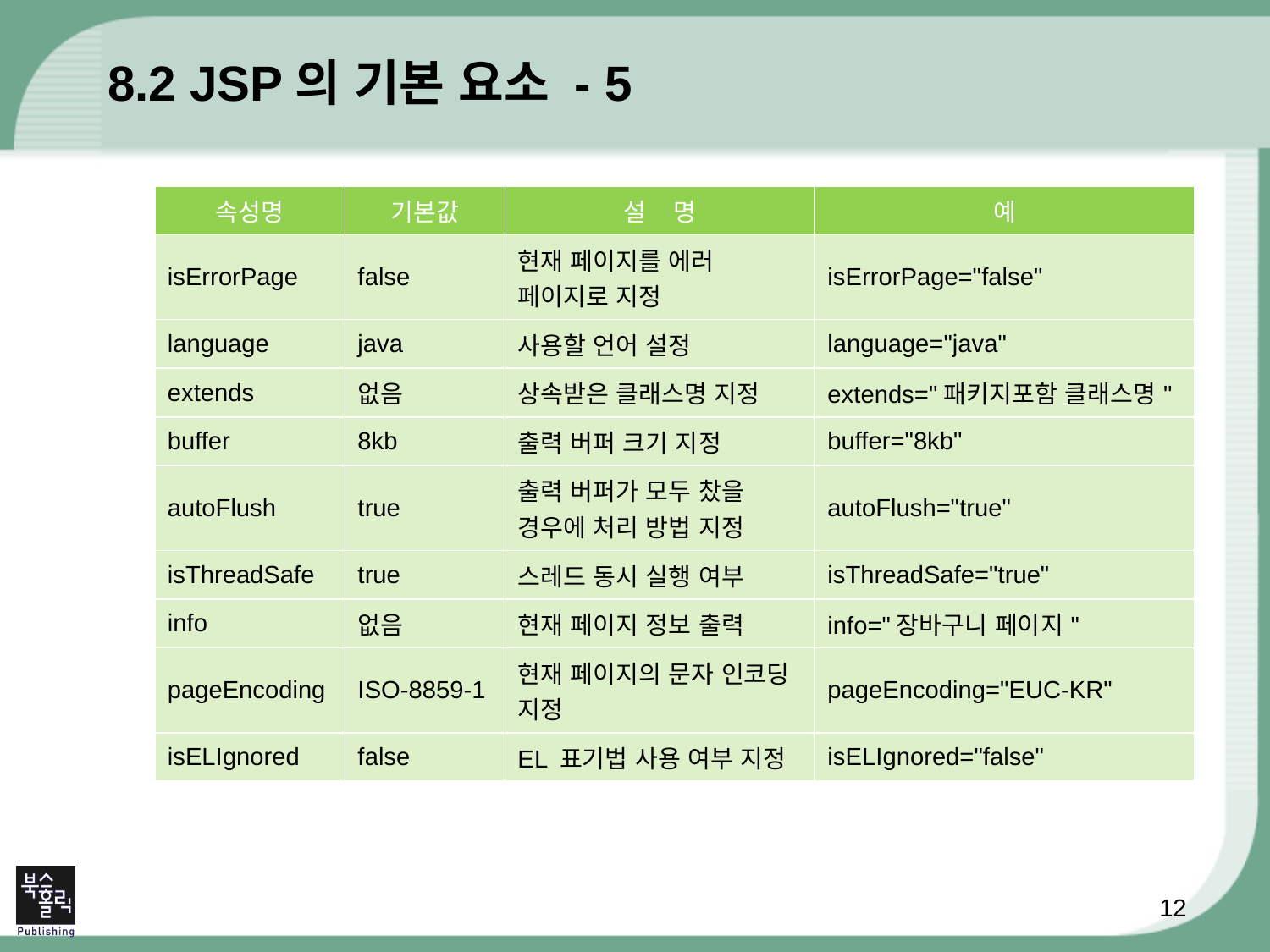

# 8.2 JSP의 기본 요소 - 5
| 속성명 | 기본값 | 설 명 | 예 |
| --- | --- | --- | --- |
| isErrorPage | false | 현재 페이지를 에러 페이지로 지정 | isErrorPage="false" |
| language | java | 사용할 언어 설정 | language="java" |
| extends | 없음 | 상속받은 클래스명 지정 | extends="패키지포함 클래스명" |
| buffer | 8kb | 출력 버퍼 크기 지정 | buffer="8kb" |
| autoFlush | true | 출력 버퍼가 모두 찼을 경우에 처리 방법 지정 | autoFlush="true" |
| isThreadSafe | true | 스레드 동시 실행 여부 | isThreadSafe="true" |
| info | 없음 | 현재 페이지 정보 출력 | info="장바구니 페이지" |
| pageEncoding | ISO-8859-1 | 현재 페이지의 문자 인코딩 지정 | pageEncoding="EUC-KR" |
| isELIgnored | false | EL 표기법 사용 여부 지정 | isELIgnored="false" |
12